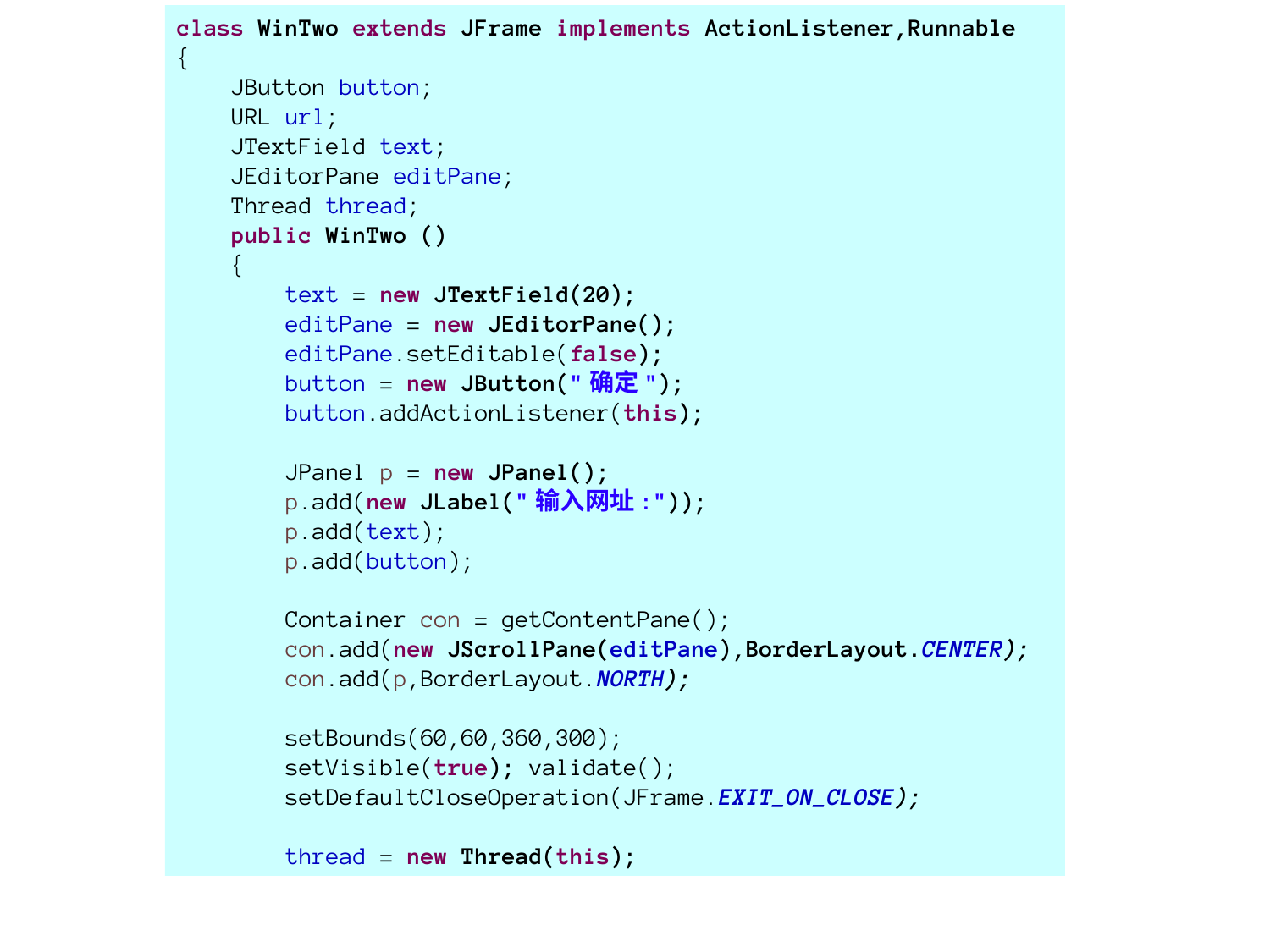

class WinTwo extends JFrame implements ActionListener,Runnable
{
    JButton button;
    URL url;
    JTextField text;
    JEditorPane editPane;
    Thread thread;
    public WinTwo ()
    {
        text = new JTextField(20);
        editPane = new JEditorPane();
        editPane.setEditable(false);
        button = new JButton("确定");
        button.addActionListener(this);

        JPanel p = new JPanel();
        p.add(new JLabel("输入网址:"));
        p.add(text);
        p.add(button);

        Container con = getContentPane();
        con.add(new JScrollPane(editPane),BorderLayout.CENTER);
        con.add(p,BorderLayout.NORTH);

        setBounds(60,60,360,300);
        setVisible(true); validate();
        setDefaultCloseOperation(JFrame.EXIT_ON_CLOSE);

        thread = new Thread(this);